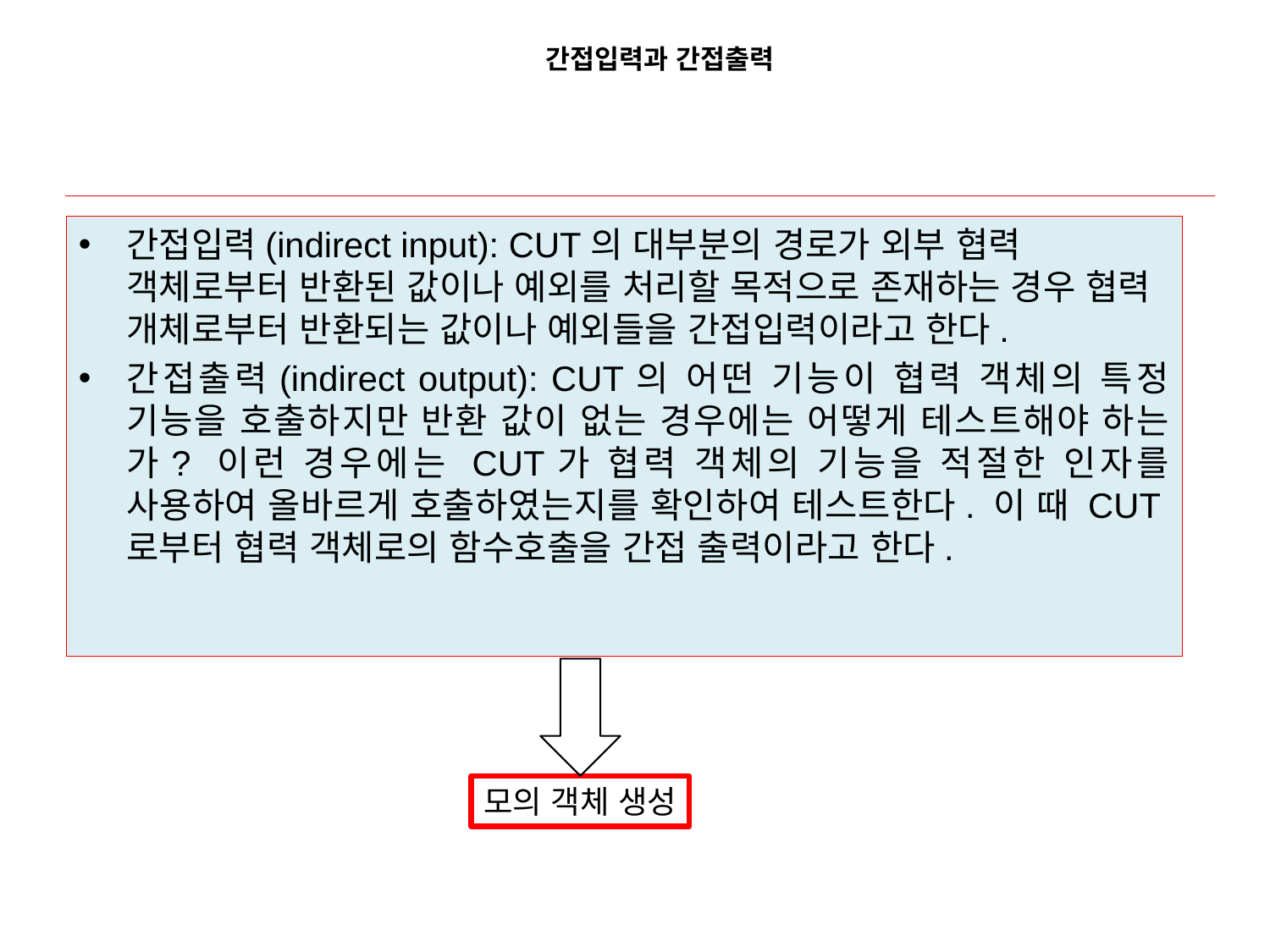

# 간접입력과 간접출력
간접입력(indirect input): CUT의 대부분의 경로가 외부 협력 객체로부터 반환된 값이나 예외를 처리할 목적으로 존재하는 경우 협력 개체로부터 반환되는 값이나 예외들을 간접입력이라고 한다.
간접출력(indirect output): CUT의 어떤 기능이 협력 객체의 특정 기능을 호출하지만 반환 값이 없는 경우에는 어떻게 테스트해야 하는가? 이런 경우에는 CUT가 협력 객체의 기능을 적절한 인자를 사용하여 올바르게 호출하였는지를 확인하여 테스트한다. 이 때 CUT로부터 협력 객체로의 함수호출을 간접 출력이라고 한다.

모의 객체 생성